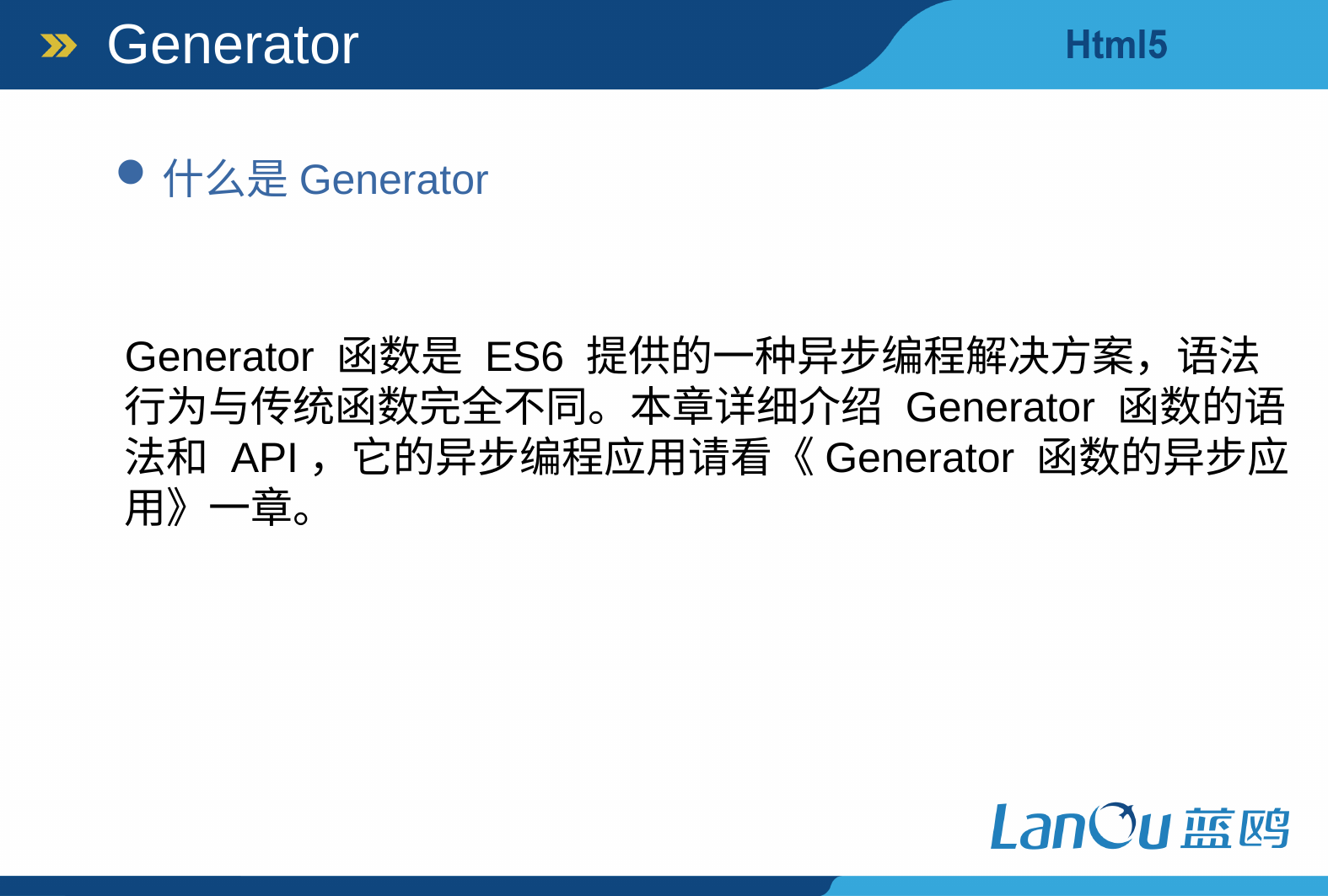

Generator
什么是Generator
Generator 函数是 ES6 提供的一种异步编程解决方案，语法行为与传统函数完全不同。本章详细介绍 Generator 函数的语法和 API，它的异步编程应用请看《Generator 函数的异步应用》一章。